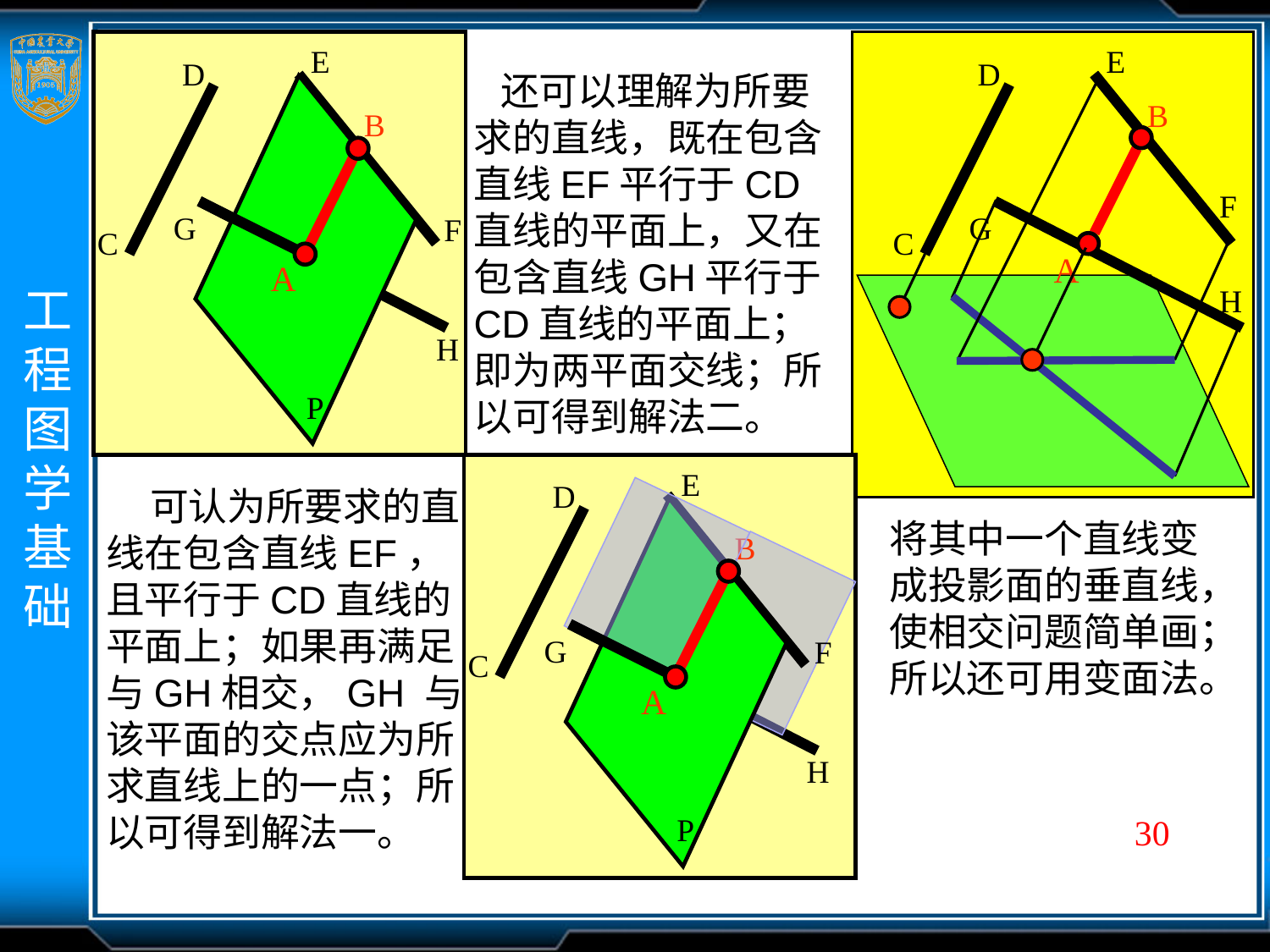

E
D

G
F
C
H
B

A

P

D

B

F

G
C

A
H

E
  还可以理解为所要求的直线，既在包含直线EF平行于CD 直线的平面上，又在包含直线GH平行于CD直线的平面上；即为两平面交线；所以可得到解法二。

K

E
D

G
C
A
H
P
    可认为所要求的直线在包含直线EF，且平行于CD直线的平面上；如果再满足与GH相交，GH 与该平面的交点应为所求直线上的一点；所以可得到解法一。

将其中一个直线变成投影面的垂直线，使相交问题简单画；所以还可用变面法。
B

F

30